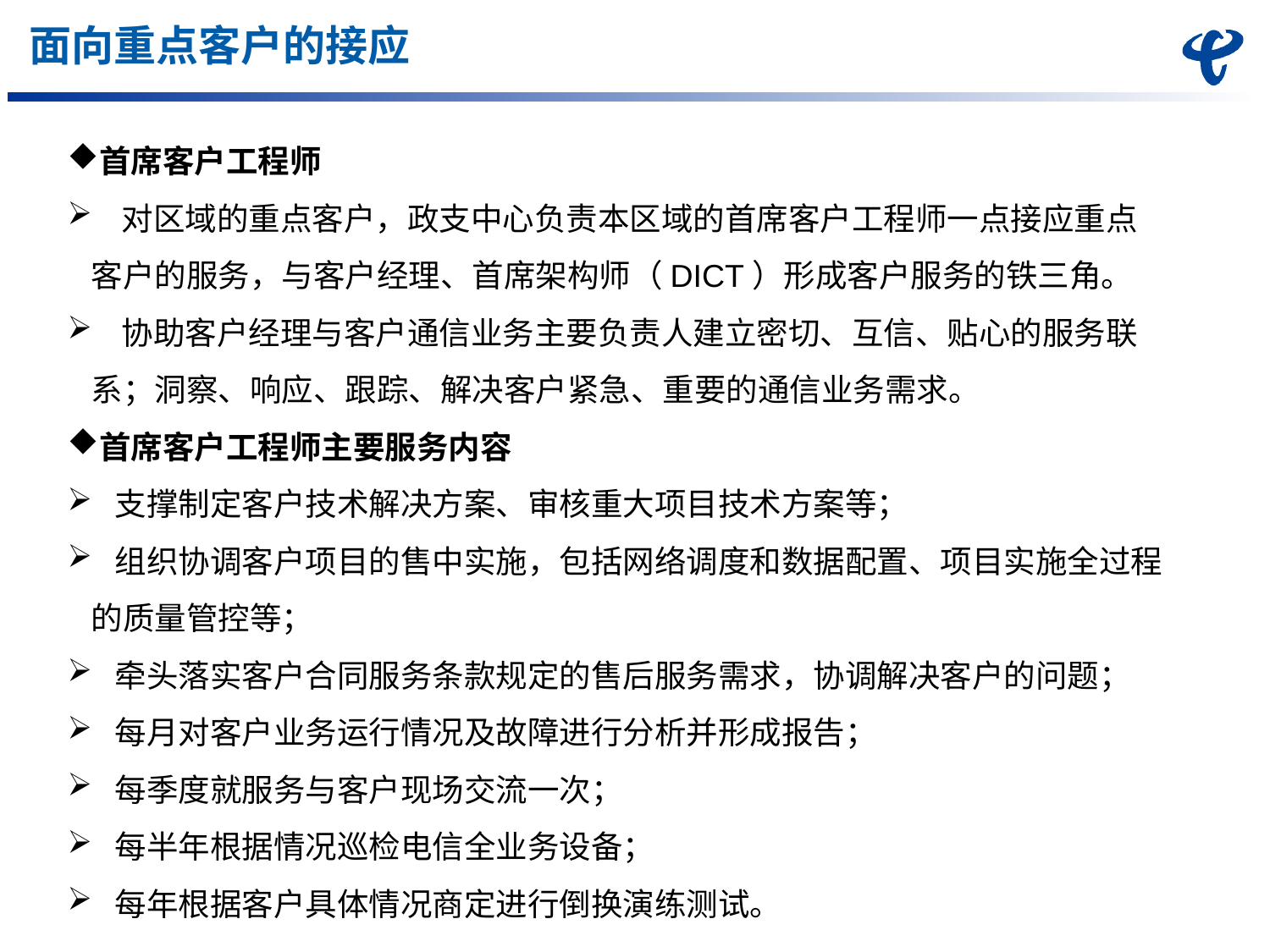

# 面向重点客户的接应
首席客户工程师
   对区域的重点客户，政支中心负责本区域的首席客户工程师一点接应重点客户的服务，与客户经理、首席架构师（DICT）形成客户服务的铁三角。
   协助客户经理与客户通信业务主要负责人建立密切、互信、贴心的服务联系；洞察、响应、跟踪、解决客户紧急、重要的通信业务需求。
首席客户工程师主要服务内容
  支撑制定客户技术解决方案、审核重大项目技术方案等；
  组织协调客户项目的售中实施，包括网络调度和数据配置、项目实施全过程的质量管控等；
  牵头落实客户合同服务条款规定的售后服务需求，协调解决客户的问题；
  每月对客户业务运行情况及故障进行分析并形成报告；
  每季度就服务与客户现场交流一次；
  每半年根据情况巡检电信全业务设备；
  每年根据客户具体情况商定进行倒换演练测试。